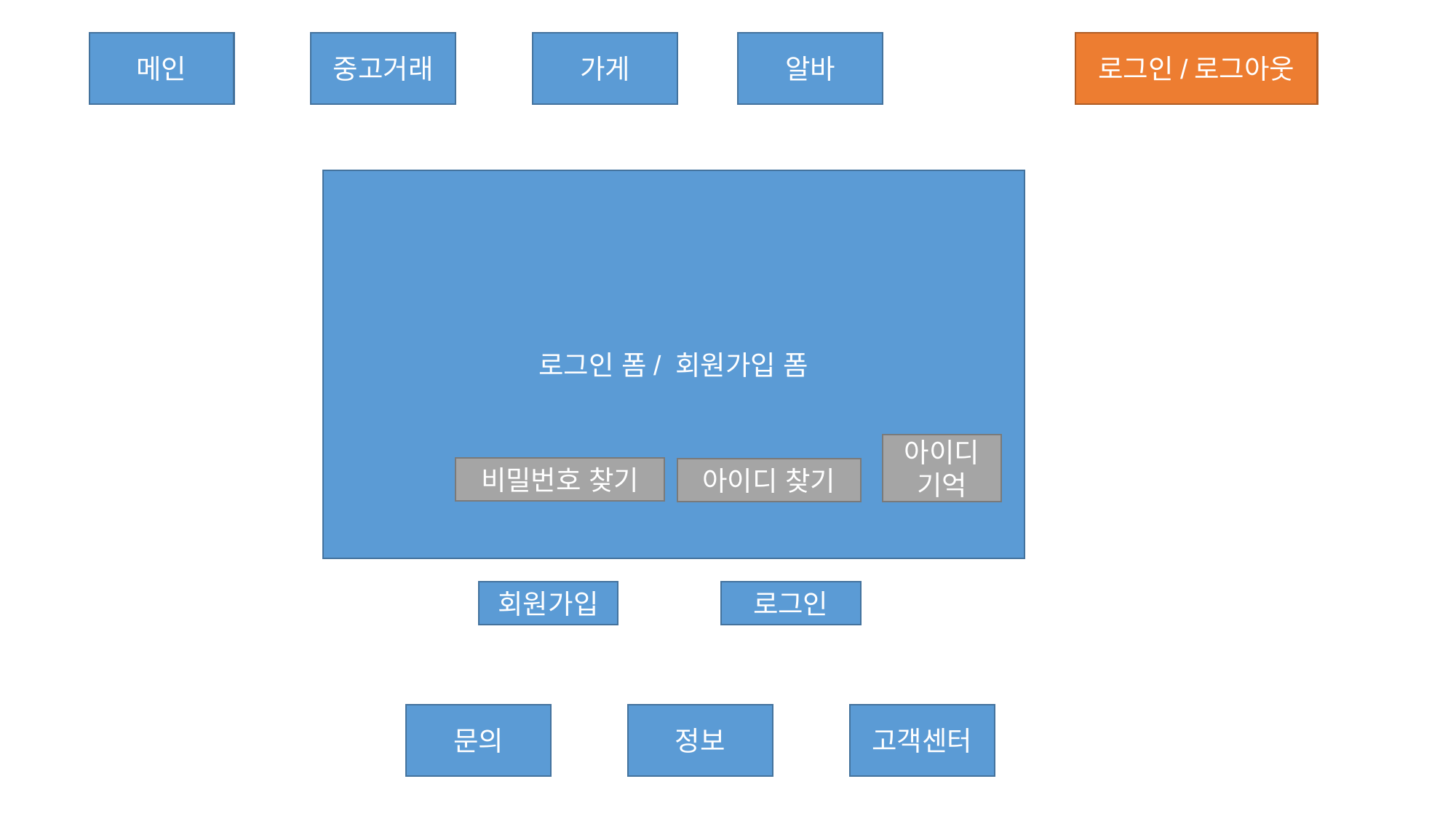

메인
중고거래
가게
알바
로그인/로그아웃
로그인 폼/ 회원가입 폼
아이디
기억
비밀번호 찾기
아이디 찾기
회원가입
로그인
문의
정보
고객센터